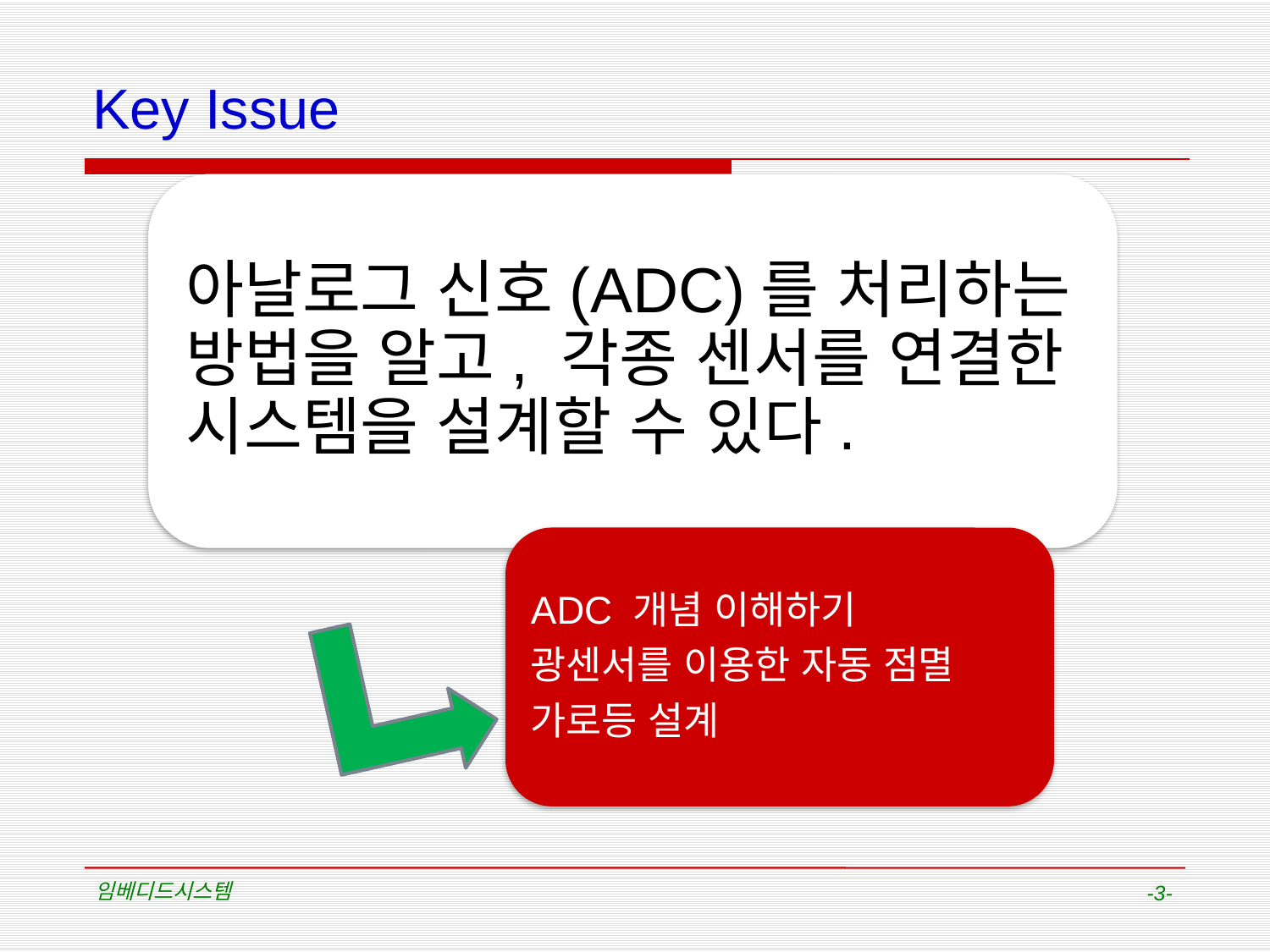

# Key Issue
아날로그 신호(ADC)를 처리하는 방법을 알고, 각종 센서를 연결한 시스템을 설계할 수 있다.
ADC 개념 이해하기
광센서를 이용한 자동 점멸
가로등 설계

임베디드시스템
-3-